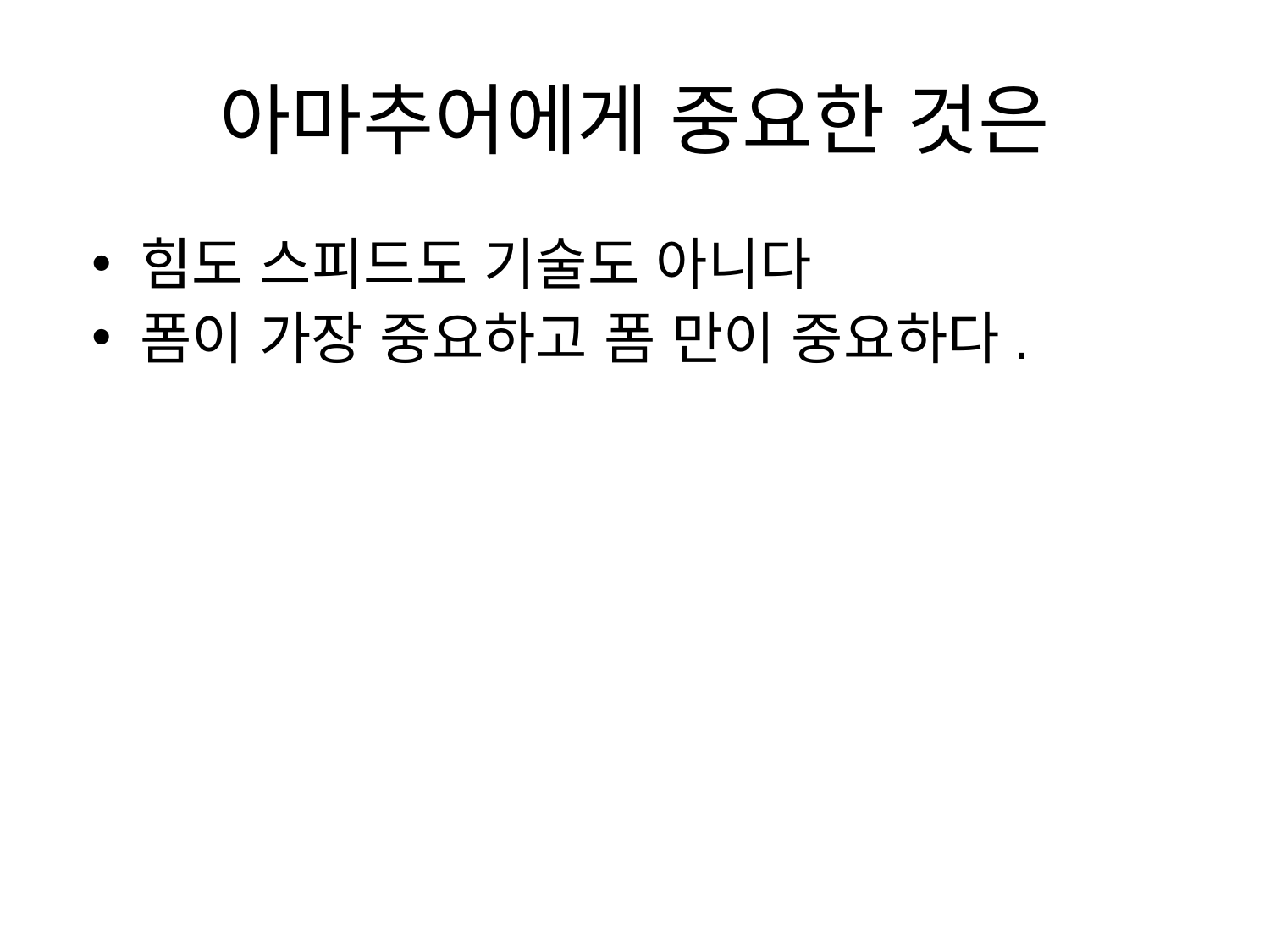

# 아마추어에게 중요한 것은
힘도 스피드도 기술도 아니다
폼이 가장 중요하고 폼 만이 중요하다.